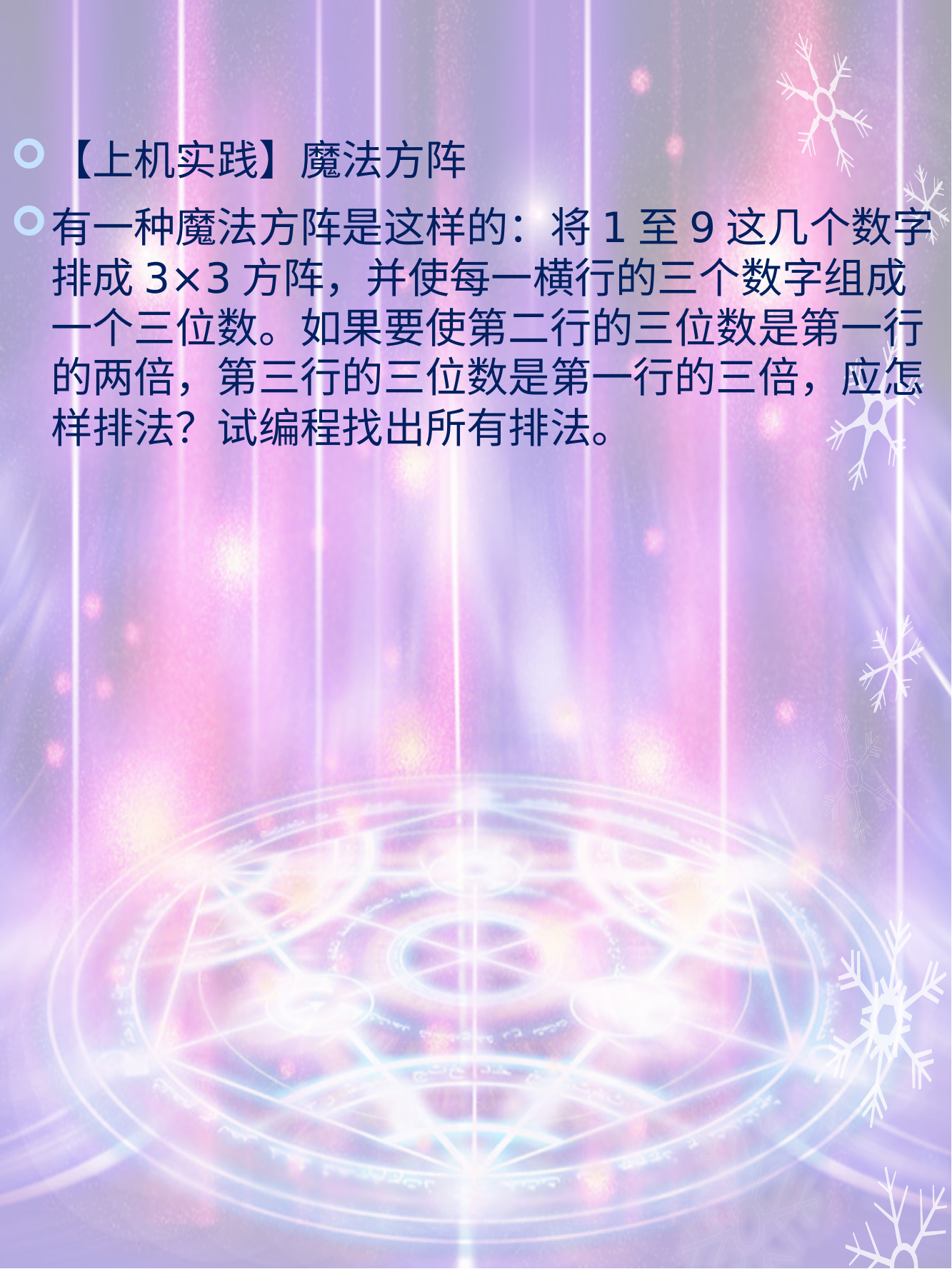

【上机实践】魔法方阵
有一种魔法方阵是这样的：将1至9这几个数字排成3×3方阵，并使每一横行的三个数字组成一个三位数。如果要使第二行的三位数是第一行的两倍，第三行的三位数是第一行的三倍，应怎样排法？试编程找出所有排法。